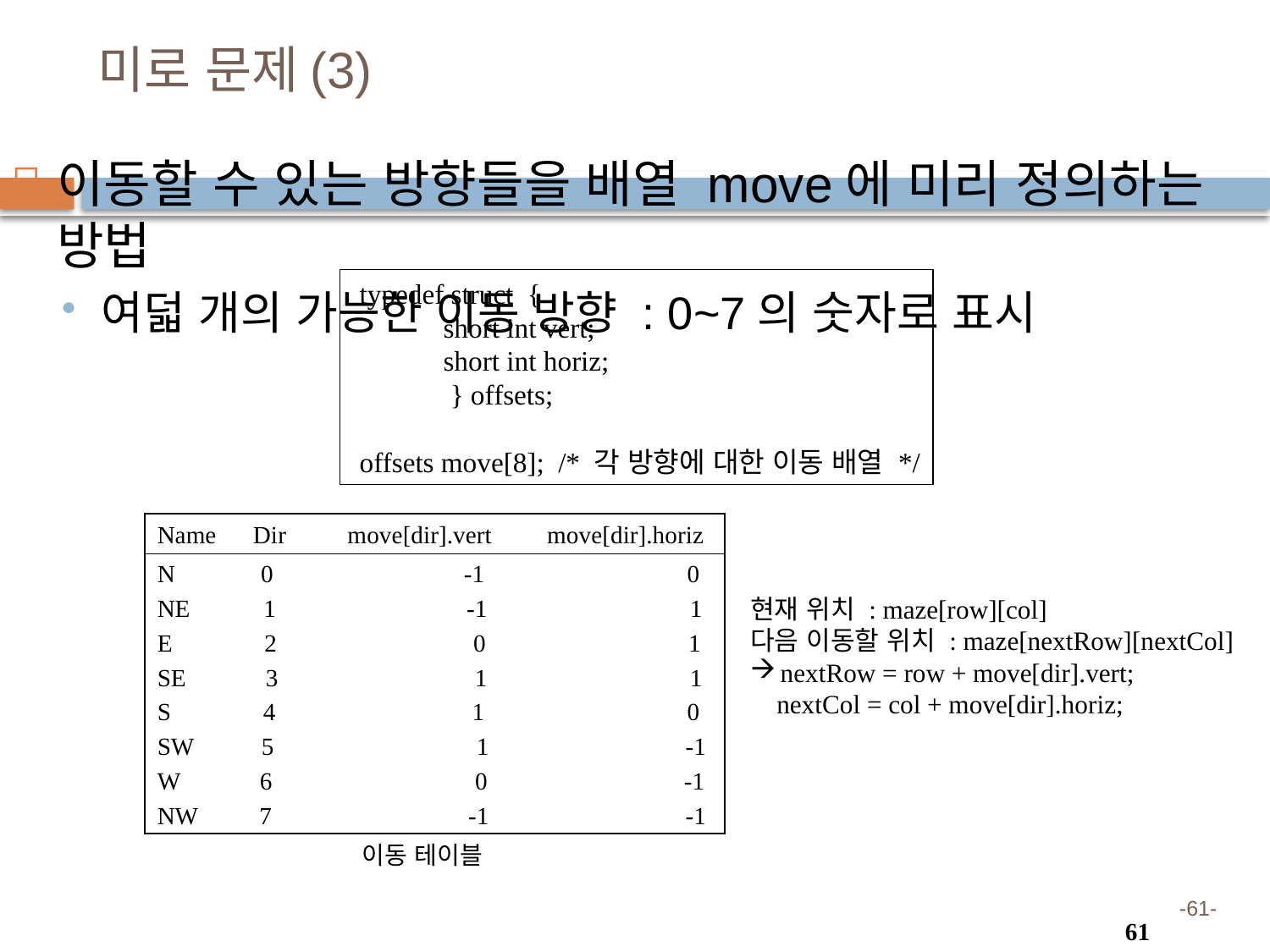

# 미로 문제(3)
이동할 수 있는 방향들을 배열 move에 미리 정의하는 방법
여덟 개의 가능한 이동 방향 : 0~7의 숫자로 표시
 typedef struct  {
             short int vert;
             short int horiz;
              } offsets;

 offsets move[8];  /* 각 방향에 대한 이동 배열 */
Name      Dir          move[dir].vert         move[dir].horiz
N              0                               -1                                 0
NE            1                               -1                                 1
E               2                                0                                 1
SE             3                                1                                 1
S               4                                1                                 0
SW           5                                 1                                -1
W             6                                 0                                -1
NW          7                                -1                                -1
현재 위치 : maze[row][col]
다음 이동할 위치 : maze[nextRow][nextCol]
nextRow = row + move[dir].vert;
    nextCol = col + move[dir].horiz;
이동 테이블
61